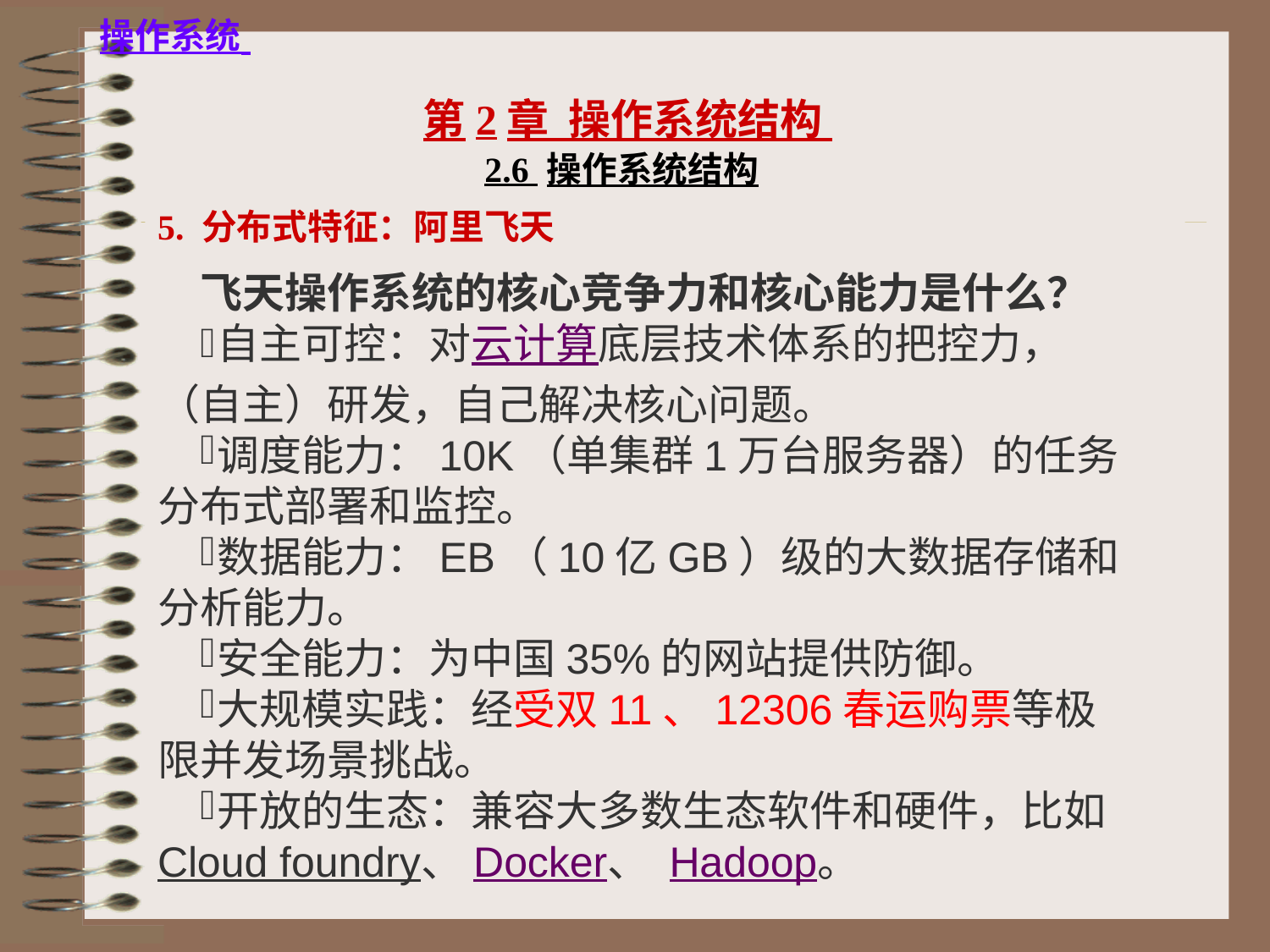

2.6 操作系统结构
5. 分布式特征：阿里飞天
飞天操作系统的核心竞争力和核心能力是什么？
自主可控：对云计算底层技术体系的把控力，（自主）研发，自己解决核心问题。
调度能力：10K（单集群1万台服务器）的任务分布式部署和监控。
数据能力：EB（10亿GB）级的大数据存储和分析能力。
安全能力：为中国35%的网站提供防御。
大规模实践：经受双11、12306春运购票等极限并发场景挑战。
开放的生态：兼容大多数生态软件和硬件，比如Cloud foundry、Docker、 Hadoop。